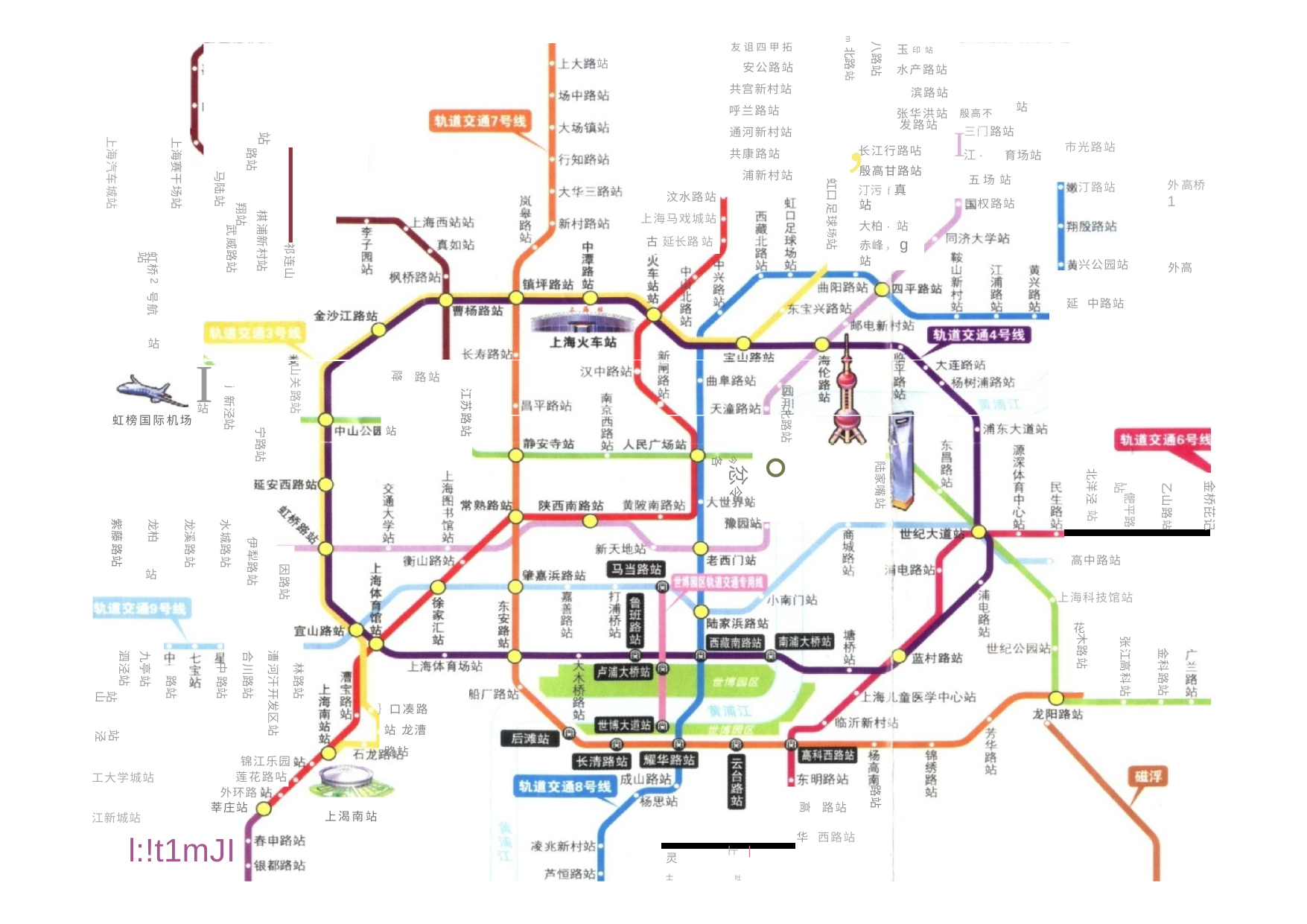

友诅四甲拓
安公路站
八路站
m 北路站
玉 印 站

站
水产路站
共宫新村站 呼兰路站
滨路站
张华洪站 殷高不
站
，
发路站
通河新村站 共康路站
浦新村站
I
三门路站
站
上海汽车城站
上海赛干场站
市光路站
长江行路呫
江·	育场站
＿祁连山路站
武威路站
殷高甘路站
棋浦新村站
翔站
马陆站
五 场 站
权路站
汀污f真站
大柏· 站 赤峰，g站
外高桥1
虹口足球场站
汀路站
汶水路站 上海马戏城站
古 延长路站 火
虹桥2 号航站
兴公园站
外高
延 中路站
站
I

山关路站
路站
降

四川北路站
j 新泾站
江苏路站
站
虹榜国际机场
站

宁路站
。今忿令各
陆家嘴站
北洋泾  站
金桥芘记
，俷平路站
乙山路站
人世界站
豫因站
紫藤路站
水城路站
龙柏
龙溪路站

伊犁路站
高中路站
因路站
站
上海科技馆站

花

木路站
张江高科站
金科路站
泗泾站
站山
漕河汗开发区站
九亭站
合川路站
中路站
林路站
路站
｝口凑路站 龙漕路站
站
泾
锦江乐园 莲花路呫
外环路 莘庄站
工大学城站
路站
路站
高
上渴南站
江新城站
l:!t1mJI
华 西路站
一上

灵
士
吐